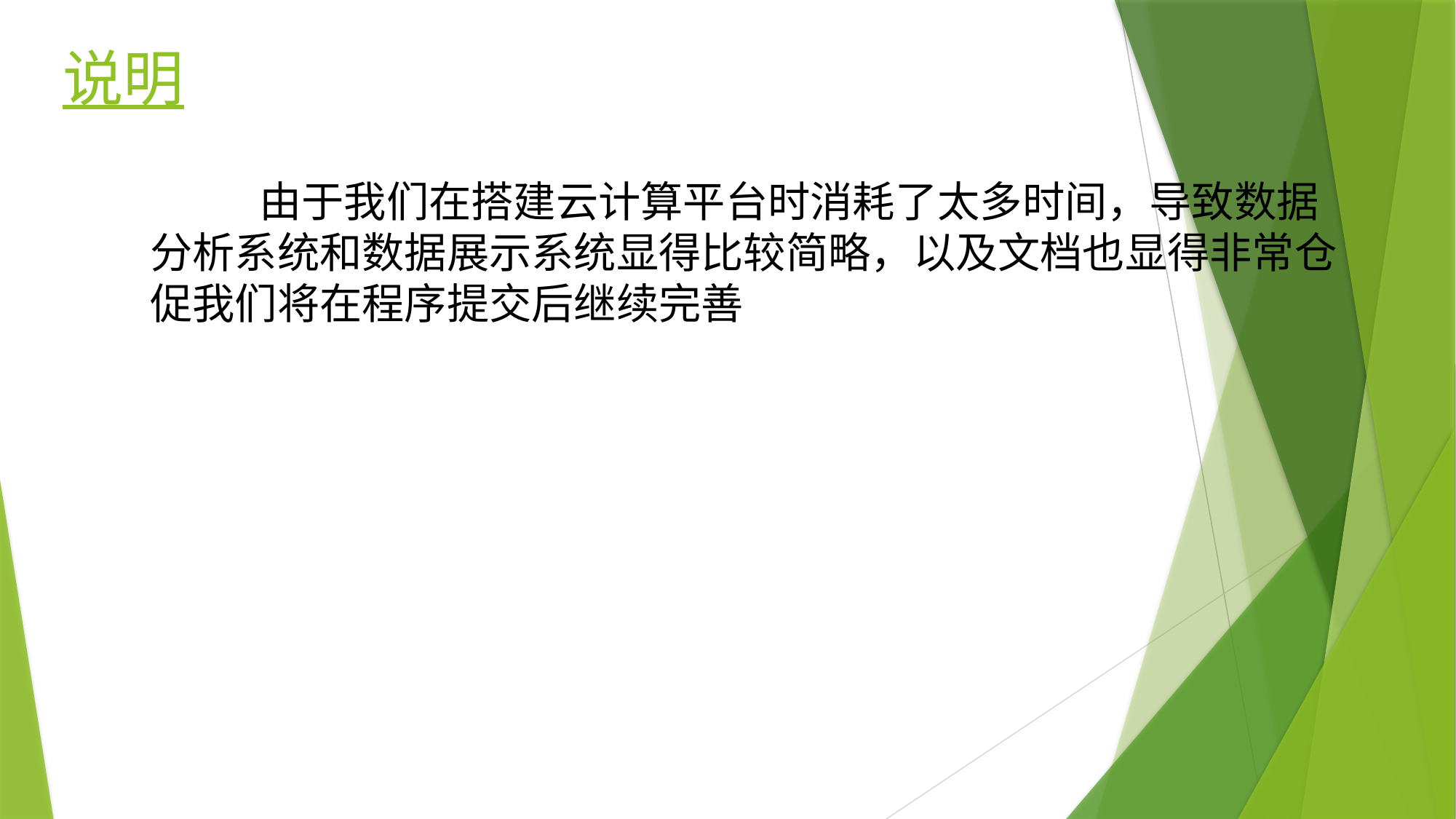

说明
	由于我们在搭建云计算平台时消耗了太多时间，导致数据分析系统和数据展示系统显得比较简略，以及文档也显得非常仓促我们将在程序提交后继续完善